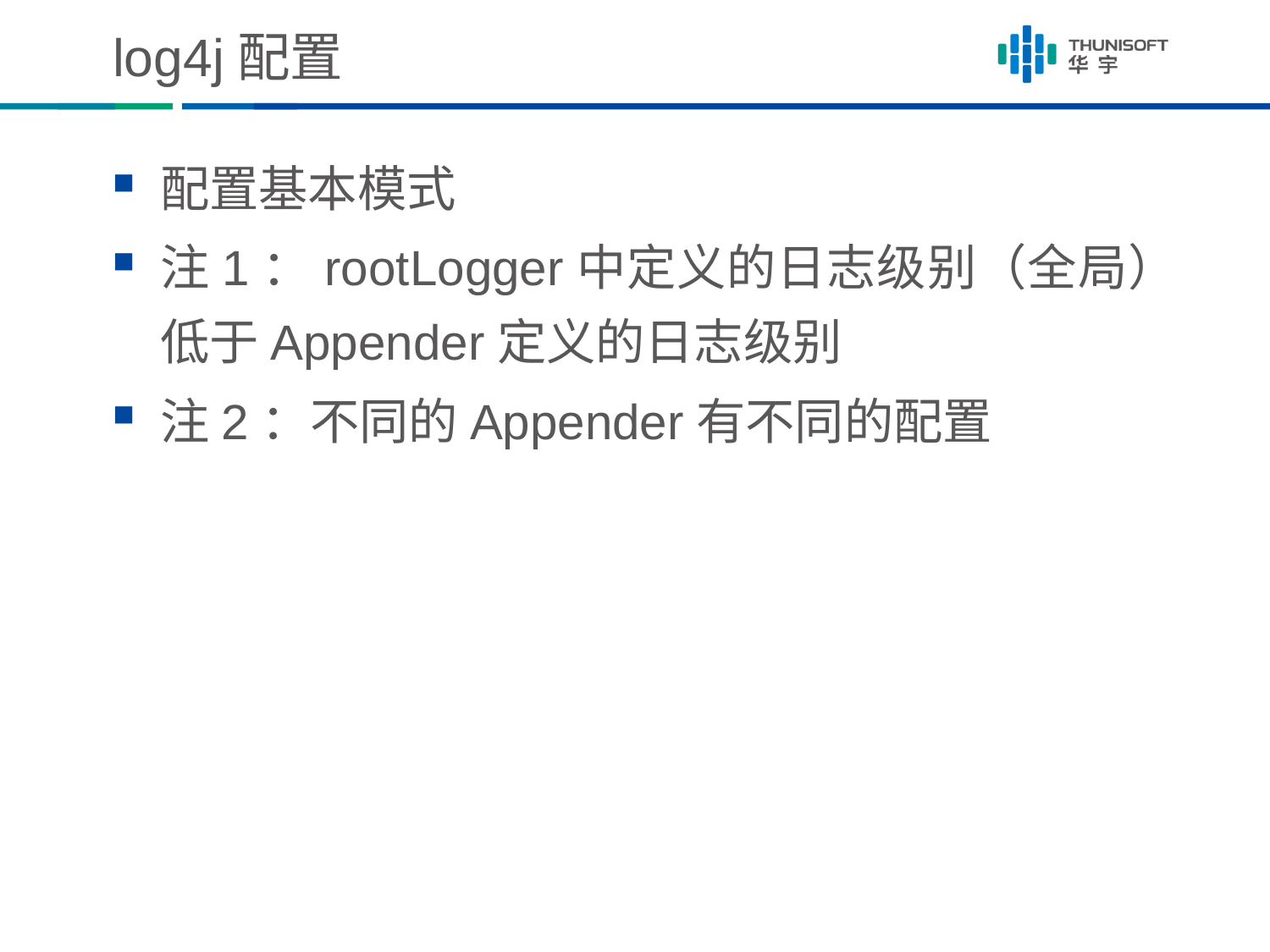

# log4j配置
配置基本模式
注1：rootLogger中定义的日志级别（全局）低于Appender定义的日志级别
注2：不同的Appender有不同的配置

23